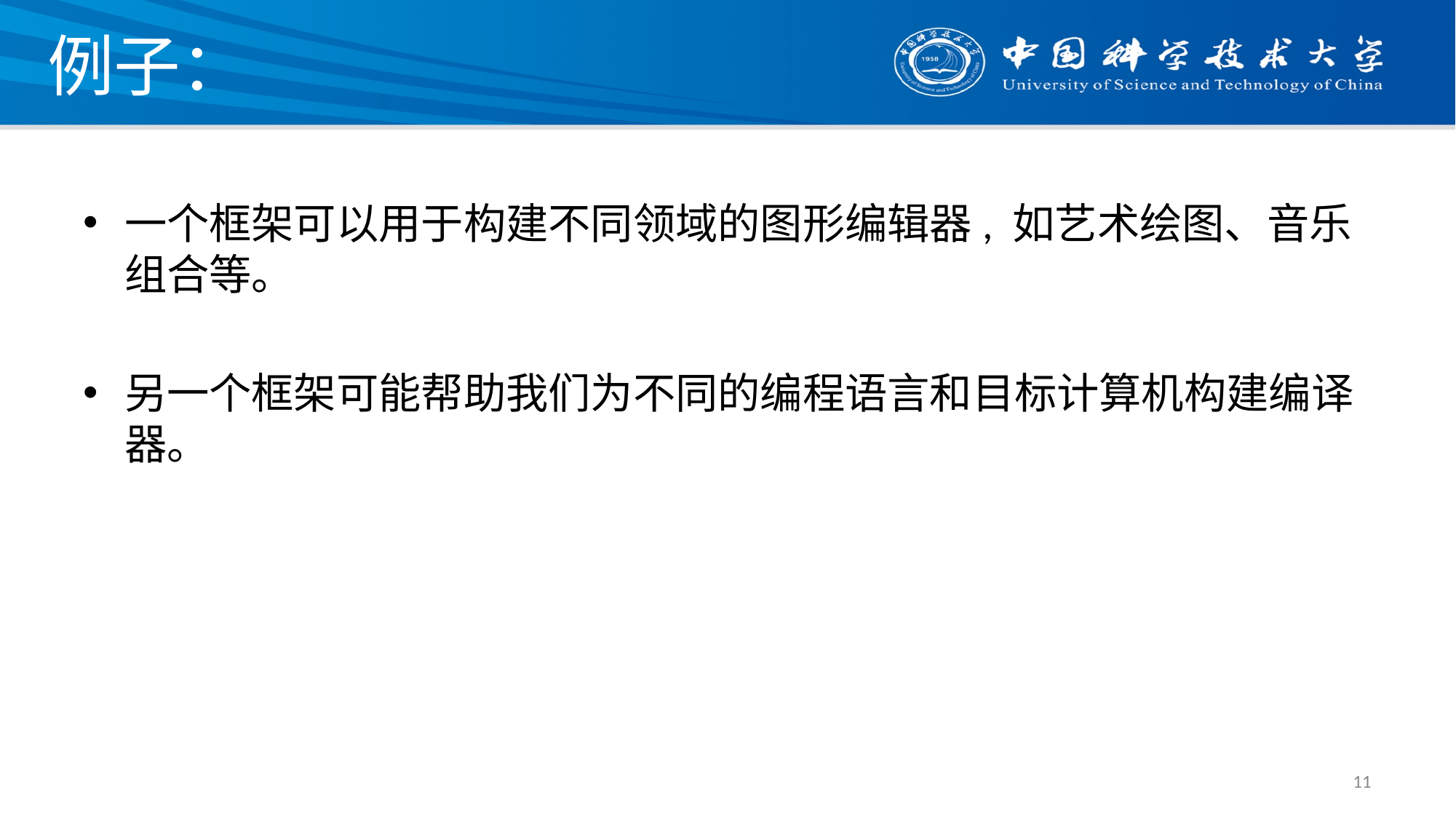

# 例子：
一个框架可以用于构建不同领域的图形编辑器, 如艺术绘图、音乐组合等。

另一个框架可能帮助我们为不同的编程语言和目标计算机构建编译器。
11